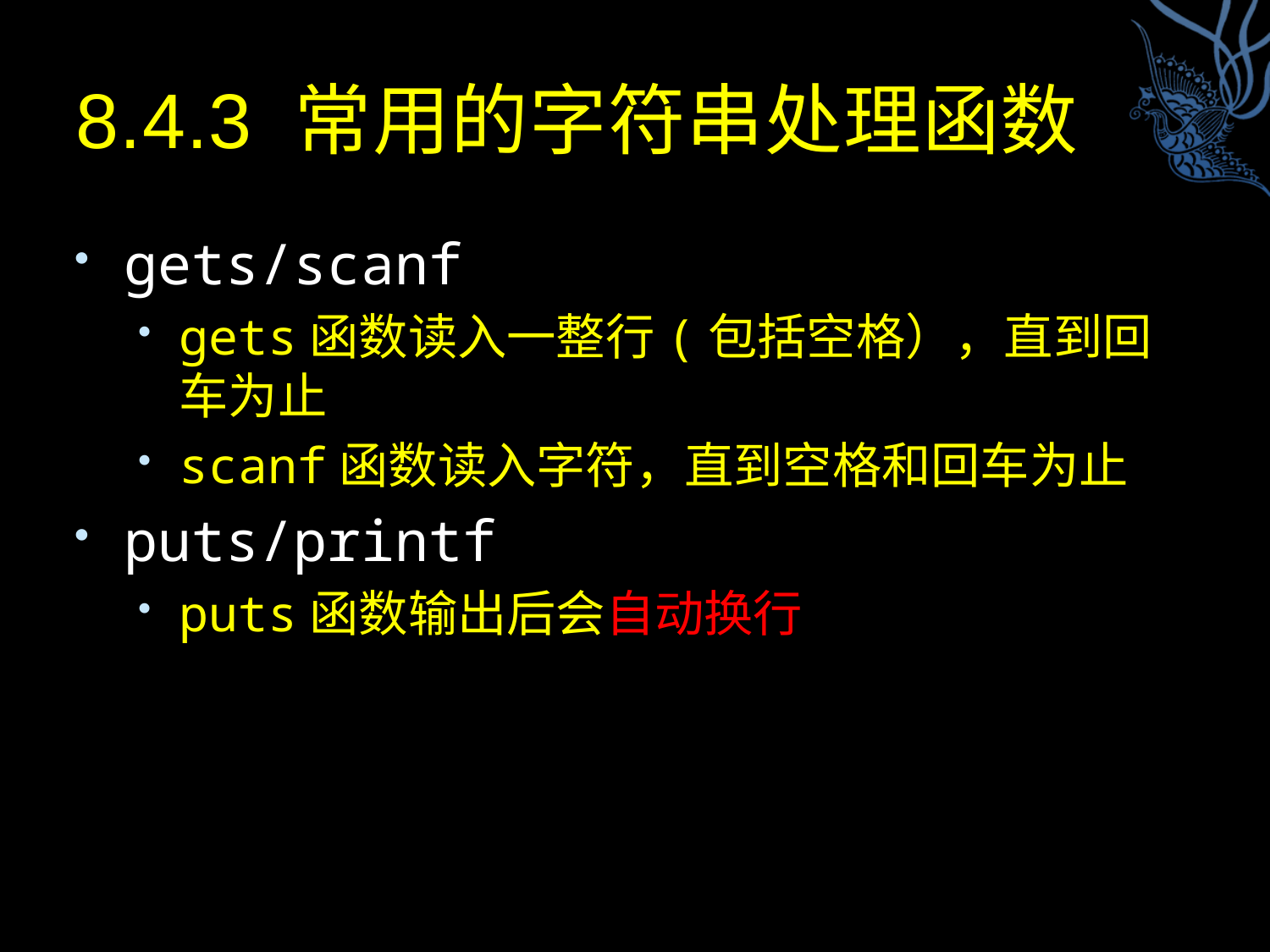

# 8.4.3 常用的字符串处理函数
gets/scanf
gets函数读入一整行(包括空格），直到回车为止
scanf函数读入字符，直到空格和回车为止
puts/printf
puts函数输出后会自动换行